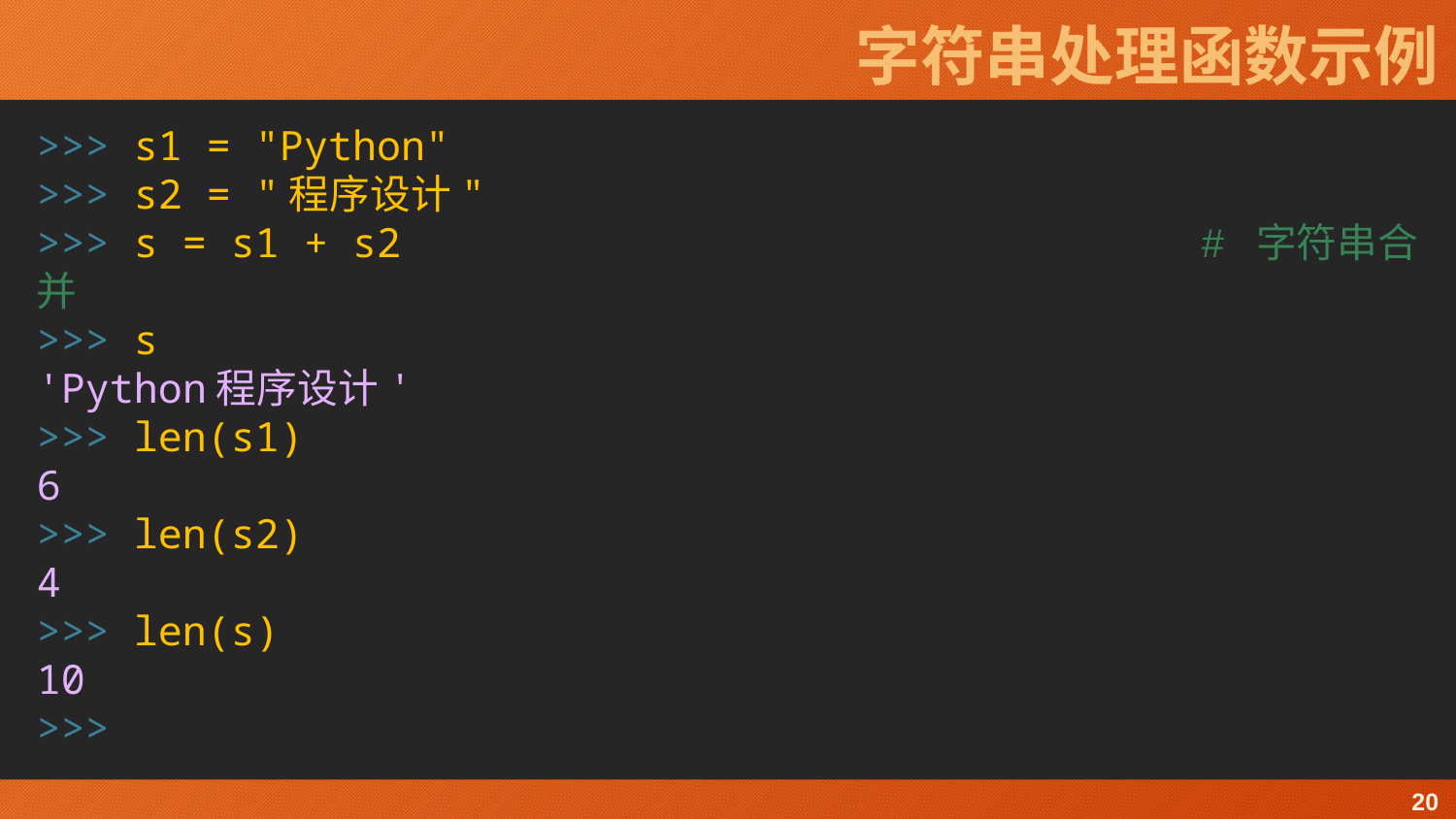

# 字符串处理函数示例
>>> s1 = "Python"
>>> s2 = "程序设计"
>>> s = s1 + s2						#  字符串合并
>>> s
'Python程序设计'
>>> len(s1)
6
>>> len(s2)
4
>>> len(s)
10
>>>
20